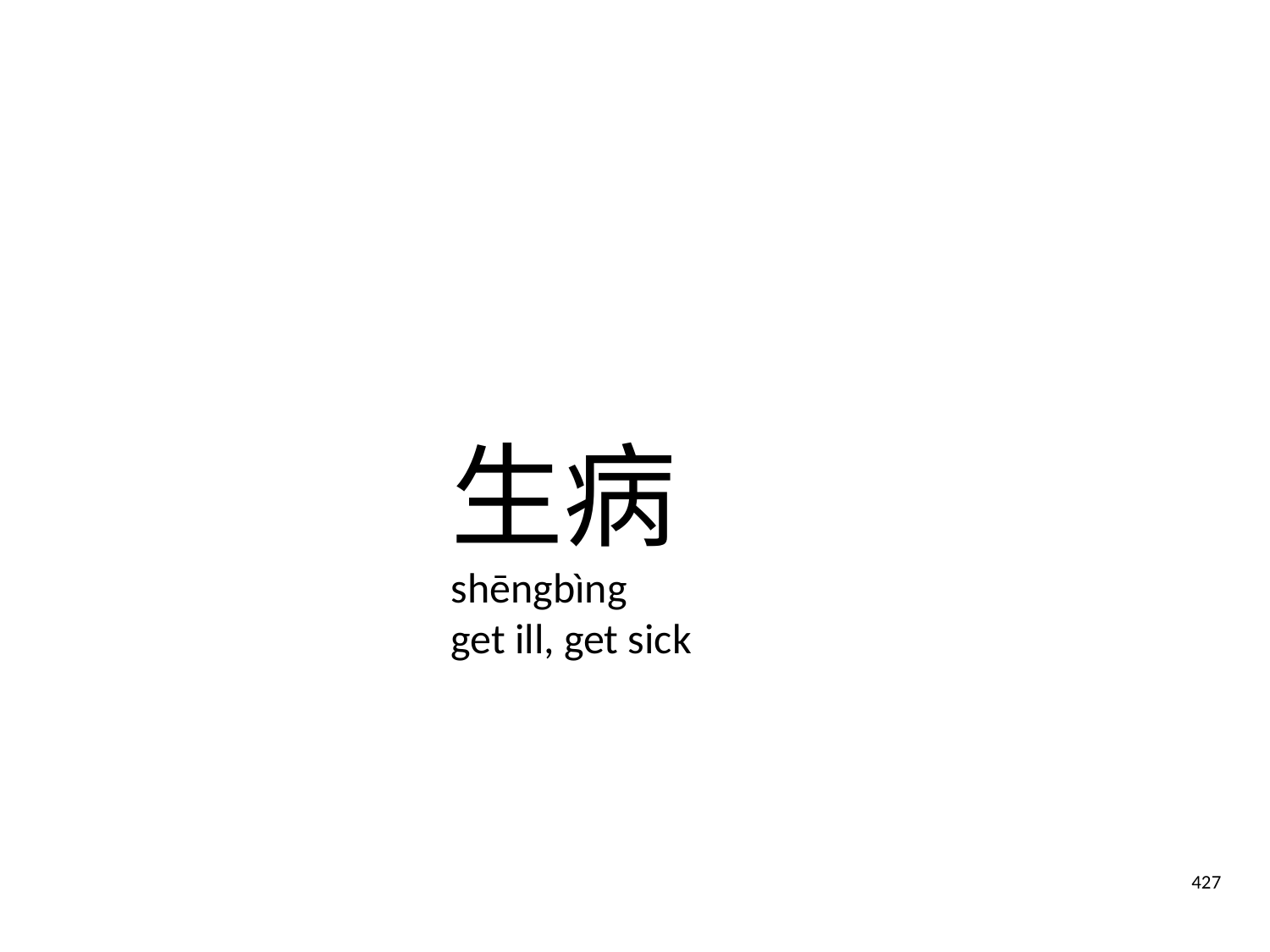

生病
shēngbìng
get ill, get sick

427